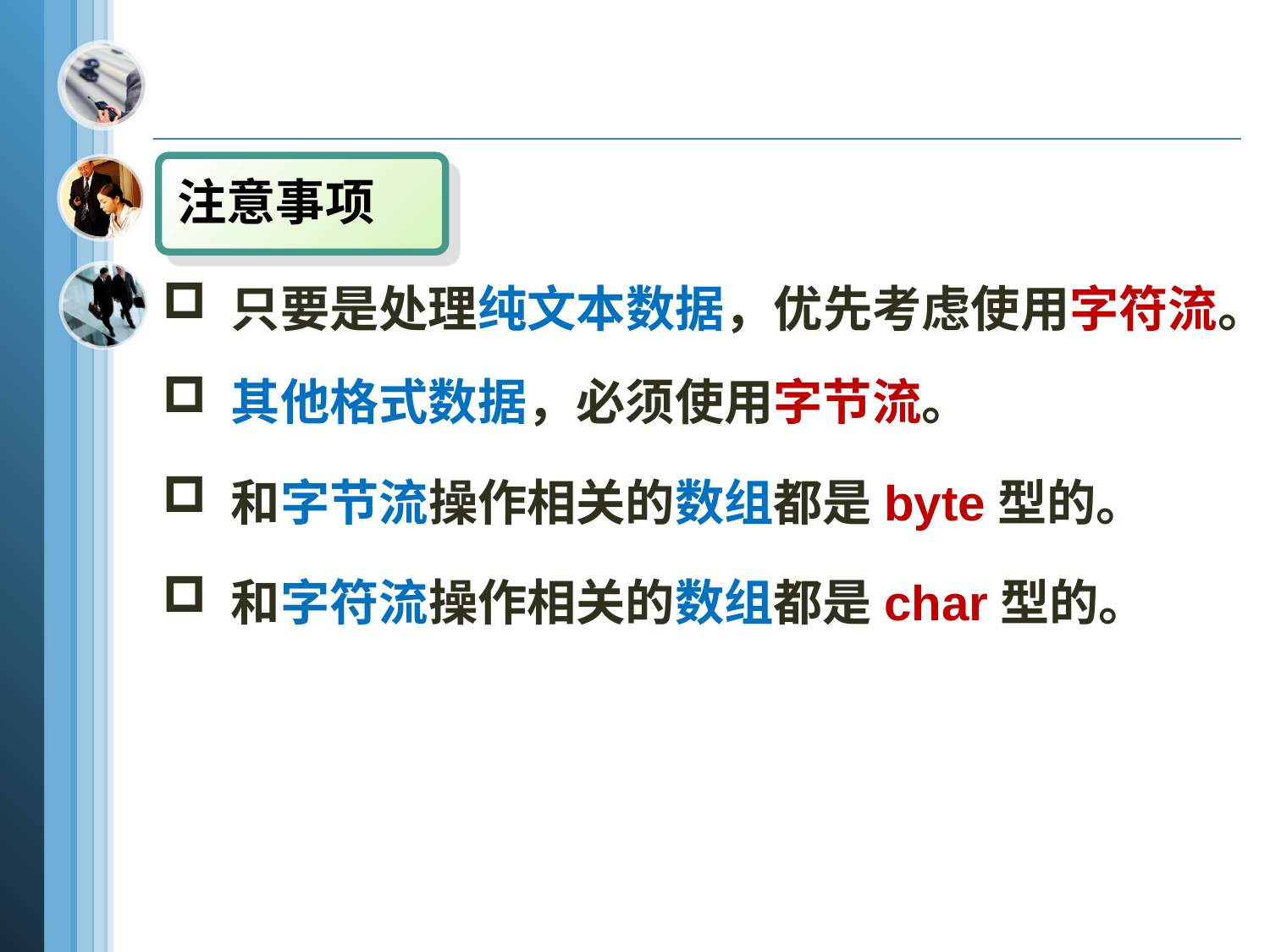

注意事项
 只要是处理纯文本数据，优先考虑使用字符流。
 其他格式数据，必须使用字节流。
 和字节流操作相关的数组都是byte型的。
 和字符流操作相关的数组都是char型的。